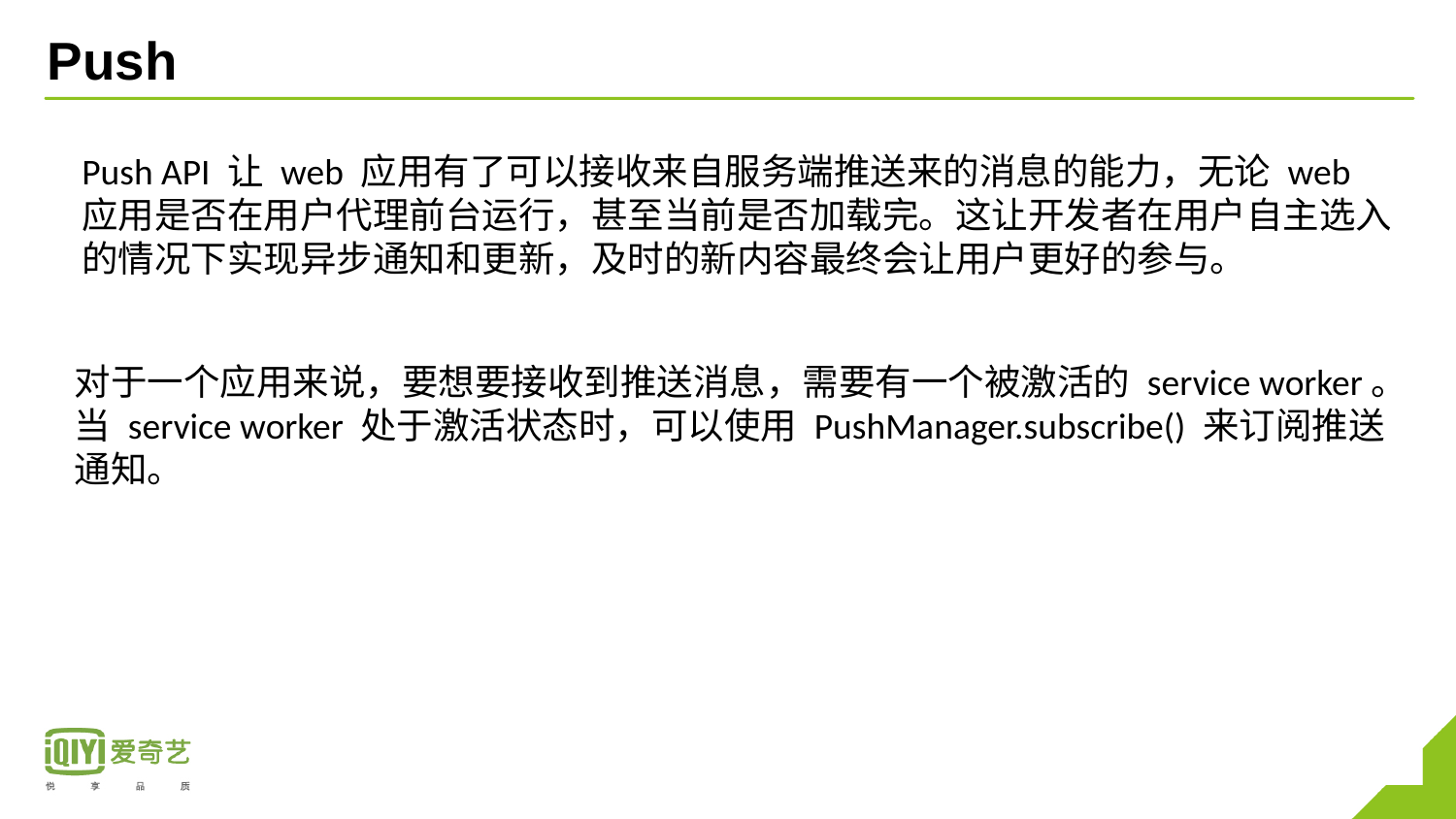

# Push
Push API 让 web 应用有了可以接收来自服务端推送来的消息的能力，无论 web 应用是否在用户代理前台运行，甚至当前是否加载完。这让开发者在用户自主选入的情况下实现异步通知和更新，及时的新内容最终会让用户更好的参与。
对于一个应用来说，要想要接收到推送消息，需要有一个被激活的 service worker。当 service worker 处于激活状态时，可以使用 PushManager.subscribe() 来订阅推送通知。